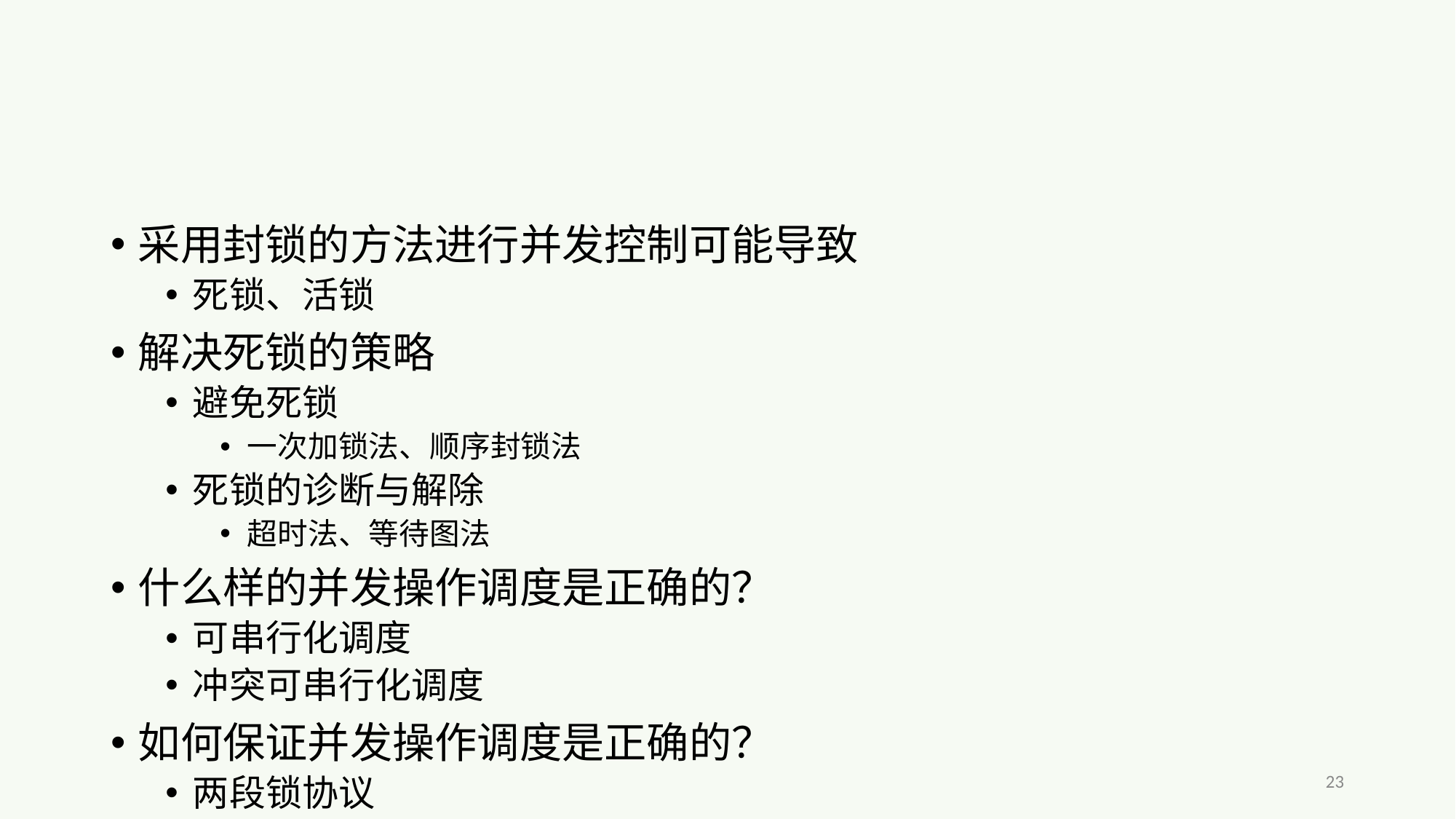

#
采用封锁的方法进行并发控制可能导致
死锁、活锁
解决死锁的策略
避免死锁
一次加锁法、顺序封锁法
死锁的诊断与解除
超时法、等待图法
什么样的并发操作调度是正确的？
可串行化调度
冲突可串行化调度
如何保证并发操作调度是正确的？
两段锁协议

23